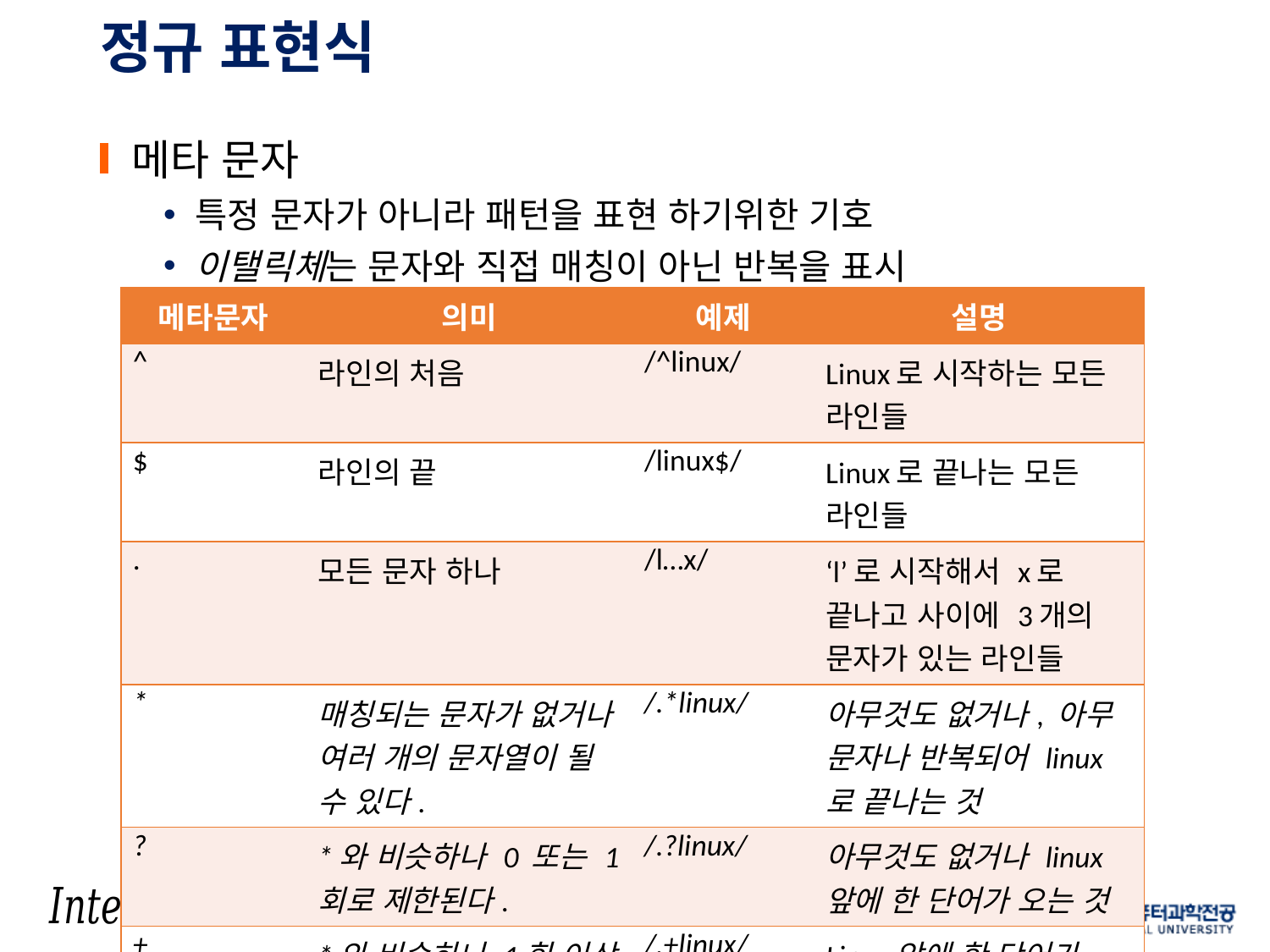

# 정규 표현식
메타 문자
특정 문자가 아니라 패턴을 표현 하기위한 기호
이탤릭체는 문자와 직접 매칭이 아닌 반복을 표시

| 메타문자 | 의미 | 예제 | 설명 |
| --- | --- | --- | --- |
| ^ | 라인의 처음 | /^linux/ | Linux로 시작하는 모든 라인들 |
| $ | 라인의 끝 | /linux$/ | Linux로 끝나는 모든 라인들 |
| . | 모든 문자 하나 | /l…x/ | ‘l’로 시작해서 x로 끝나고 사이에 3개의 문자가 있는 라인들 |
| \* | 매칭되는 문자가 없거나 여러 개의 문자열이 될 수 있다. | /.\*linux/ | 아무것도 없거나, 아무 문자나 반복되어 linux로 끝나는 것 |
| ? | \*와 비슷하나 0 또는 1회로 제한된다. | /.?linux/ | 아무것도 없거나 linux앞에 한 단어가 오는 것 |
| + | \*와 비슷하나 1회 이상 | /.+linux/ | Linux앞에 한 단어가 오는 것 |